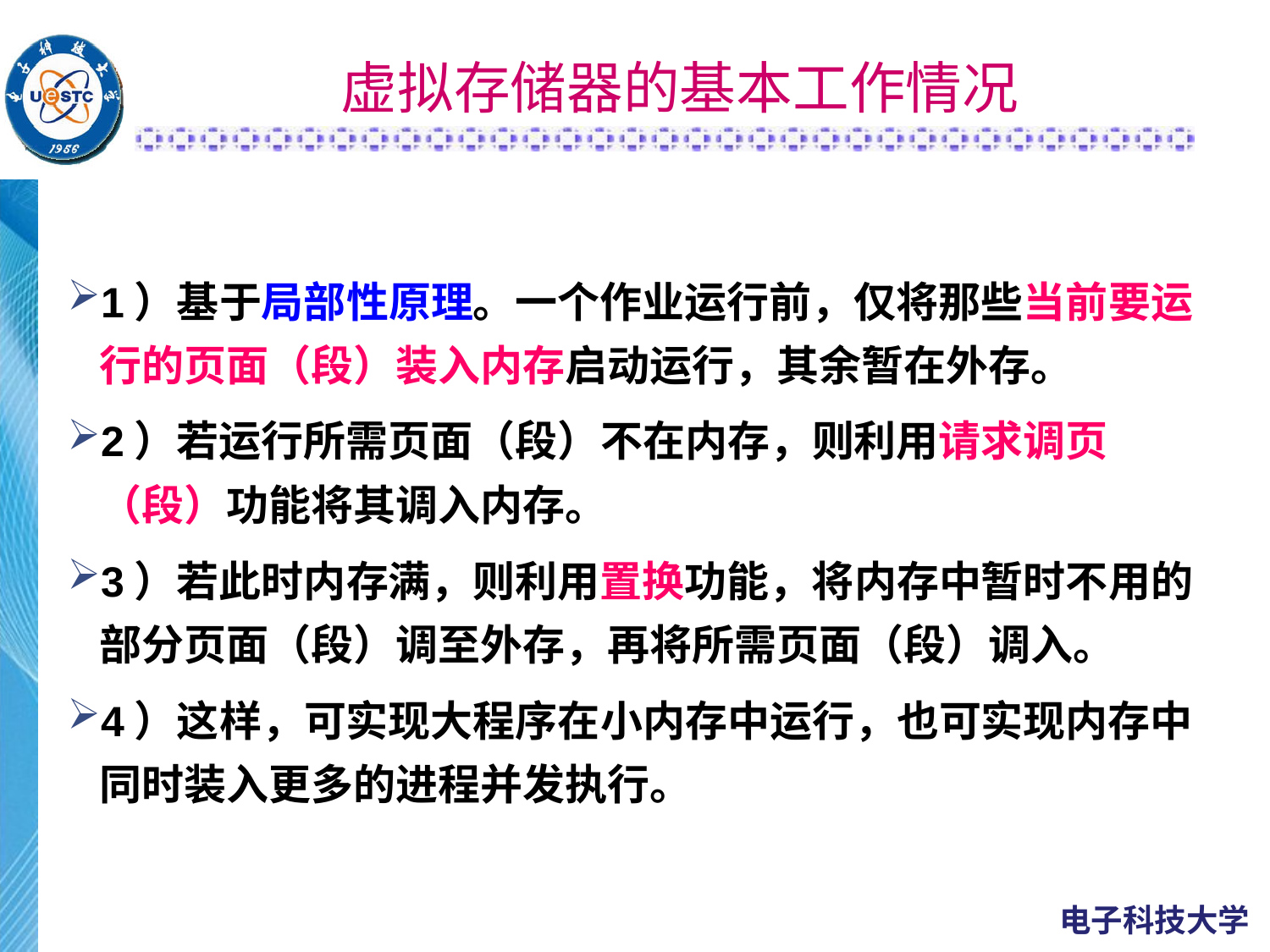

虚拟存储器的基本工作情况
1）基于局部性原理。一个作业运行前，仅将那些当前要运行的页面（段）装入内存启动运行，其余暂在外存。
2）若运行所需页面（段）不在内存，则利用请求调页（段）功能将其调入内存。
3）若此时内存满，则利用置换功能，将内存中暂时不用的部分页面（段）调至外存，再将所需页面（段）调入。
4）这样，可实现大程序在小内存中运行，也可实现内存中同时装入更多的进程并发执行。